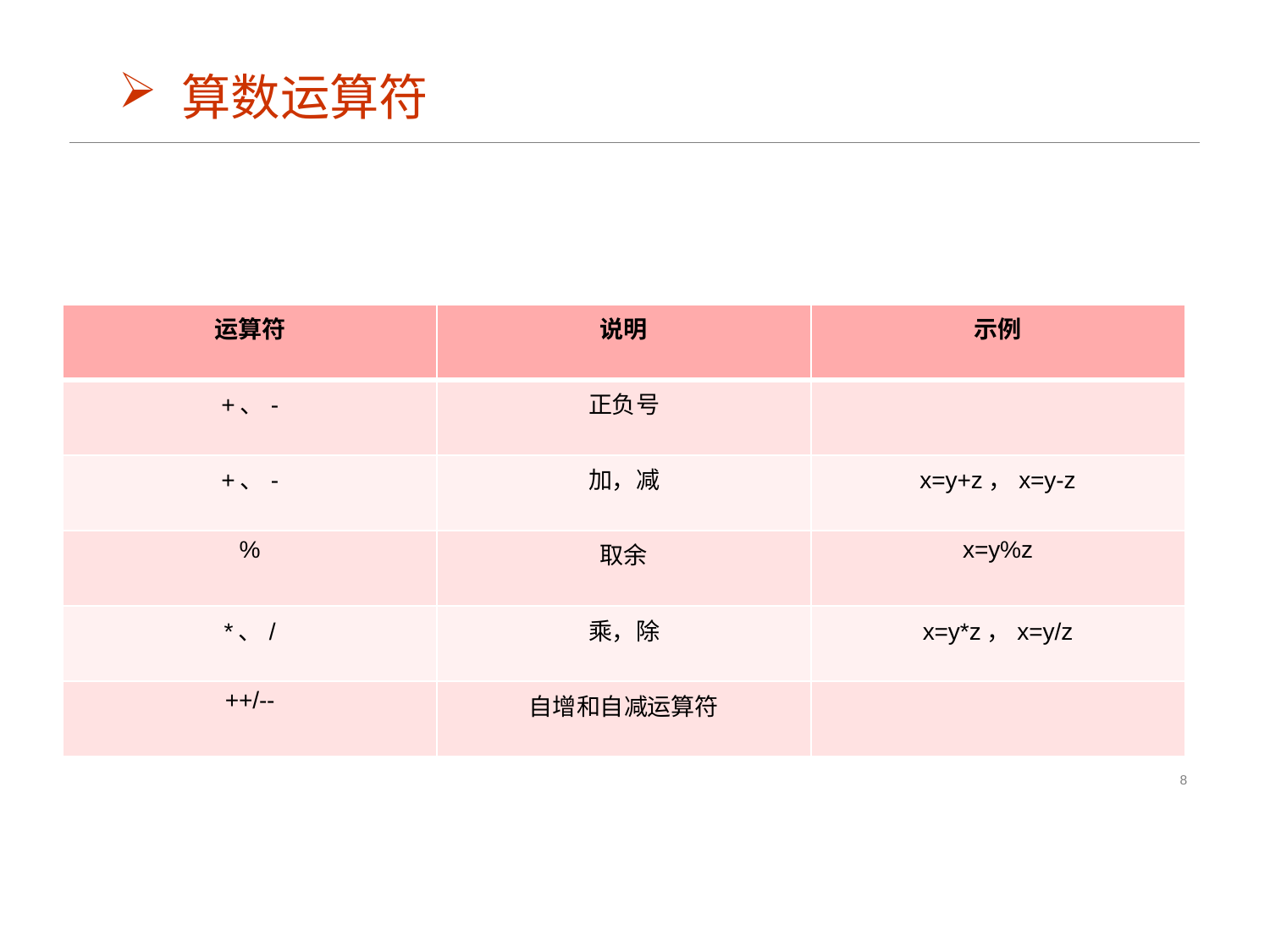

算数运算符

| 运算符 | 说明 | 示例 |
| --- | --- | --- |
| +、- | 正负号 |  |
| +、- | 加，减 | x=y+z，x=y-z |
| % | 取余 | x=y%z |
| \*、/ | 乘，除 | x=y\*z，x=y/z |
| ++/-- | 自增和自减运算符 |  |
8